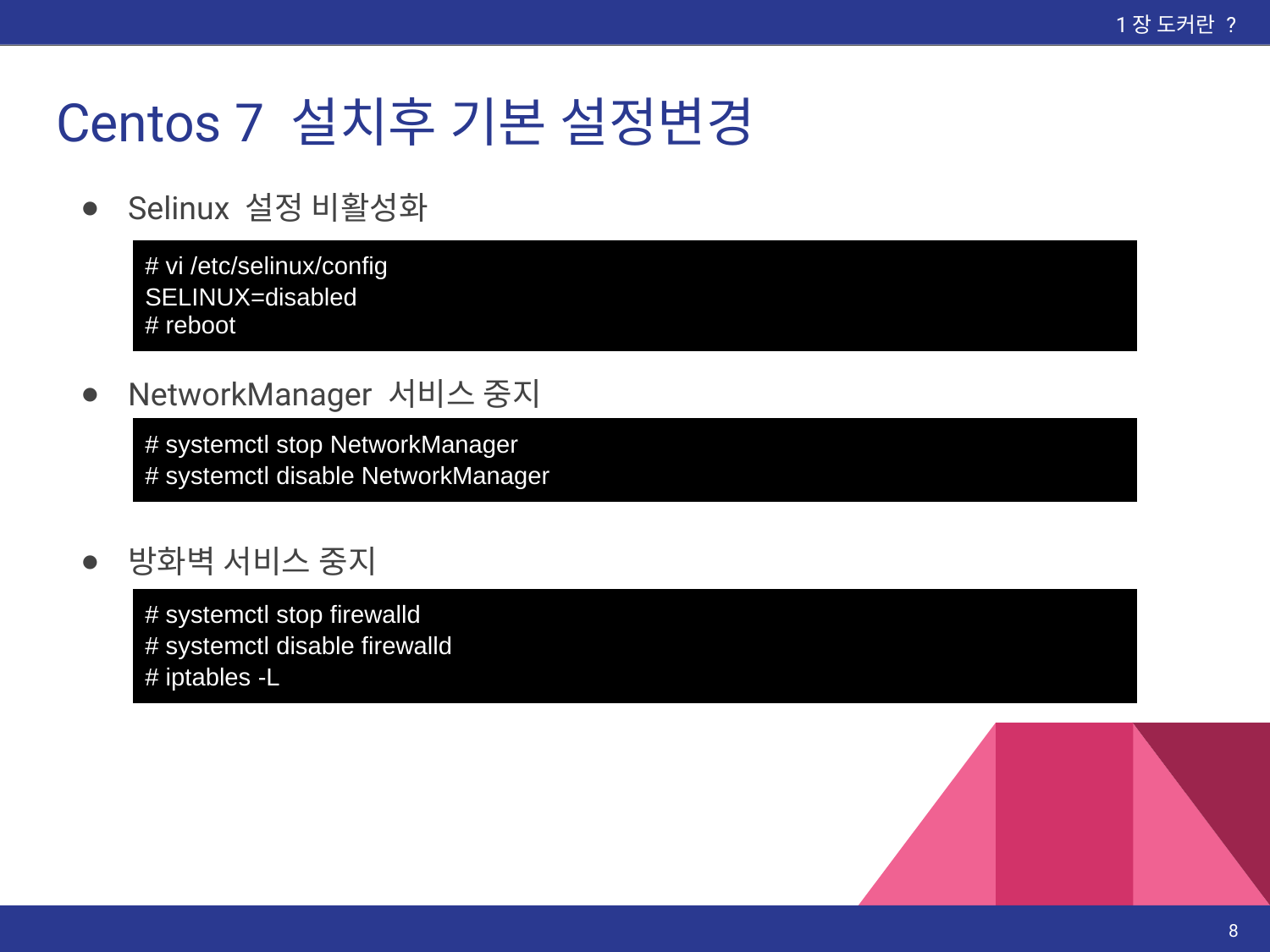

# 1장 도커란 ?

Centos 7 설치후 기본 설정변경
Selinux 설정 비활성화

NetworkManager 서비스 중지

방화벽 서비스 중지

| # vi /etc/selinux/config SELINUX=disabled # reboot |
| --- |
| # systemctl stop NetworkManager # systemctl disable NetworkManager |
| --- |
| # systemctl stop firewalld # systemctl disable firewalld # iptables -L |
| --- |
8